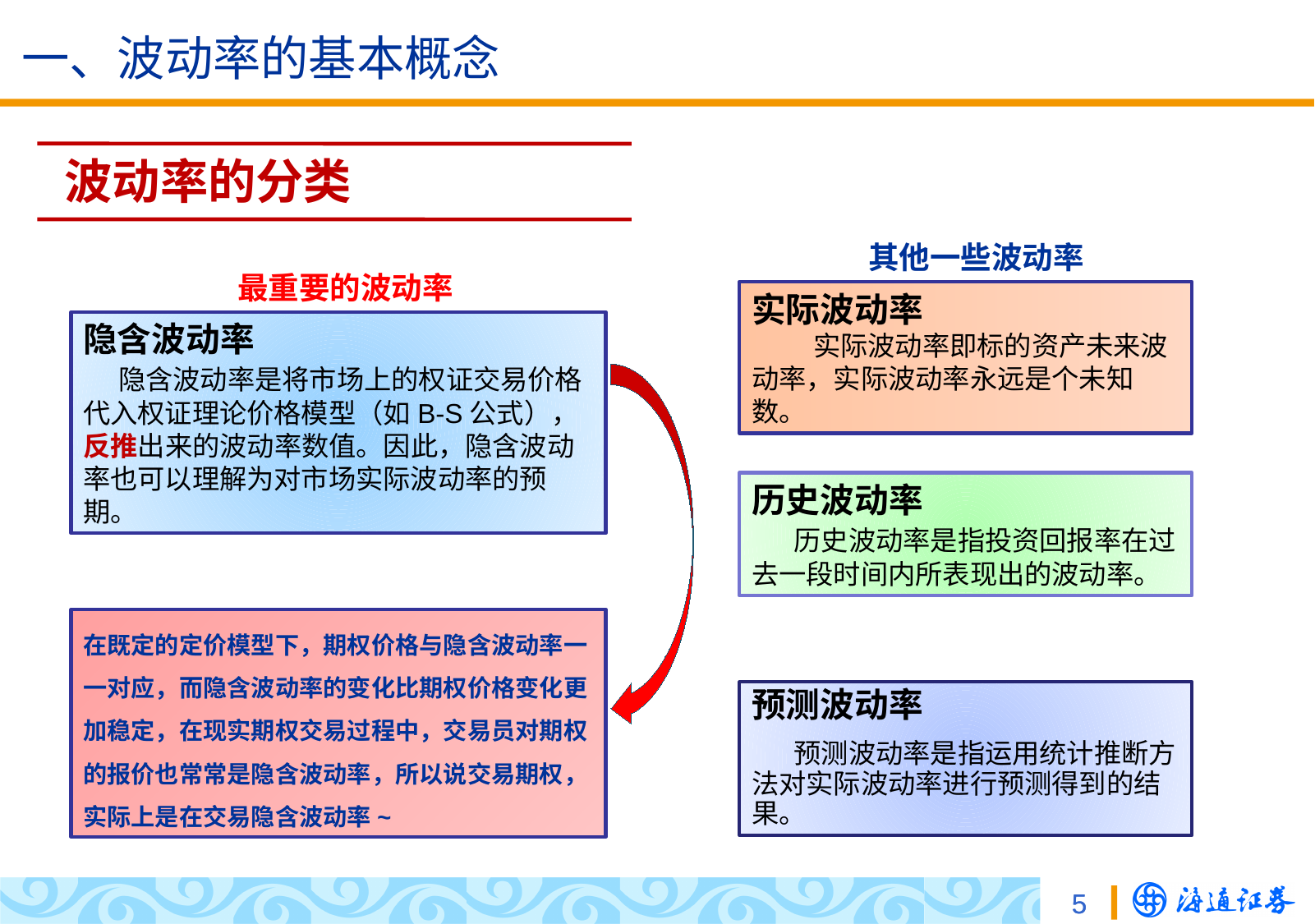

# 一、波动率的基本概念

 波动率的分类

其他一些波动率
最重要的波动率
实际波动率
实际波动率即标的资产未来波动率，实际波动率永远是个未知数。
隐含波动率
    隐含波动率是将市场上的权证交易价格代入权证理论价格模型（如B-S公式），反推出来的波动率数值。因此，隐含波动率也可以理解为对市场实际波动率的预期。
历史波动率
     历史波动率是指投资回报率在过去一段时间内所表现出的波动率。

在既定的定价模型下，期权价格与隐含波动率一一对应，而隐含波动率的变化比期权价格变化更加稳定，在现实期权交易过程中，交易员对期权的报价也常常是隐含波动率，所以说交易期权，实际上是在交易隐含波动率~

预测波动率
     预测波动率是指运用统计推断方法对实际波动率进行预测得到的结果。
套用上图，则在未来20个月内，海通证券的股价19次会在10±2*0.724元，即8.55元至11.45元间交易；在未来370个月内，有369次会在10±3*0.724元，即7.83元至12.17元间交易。